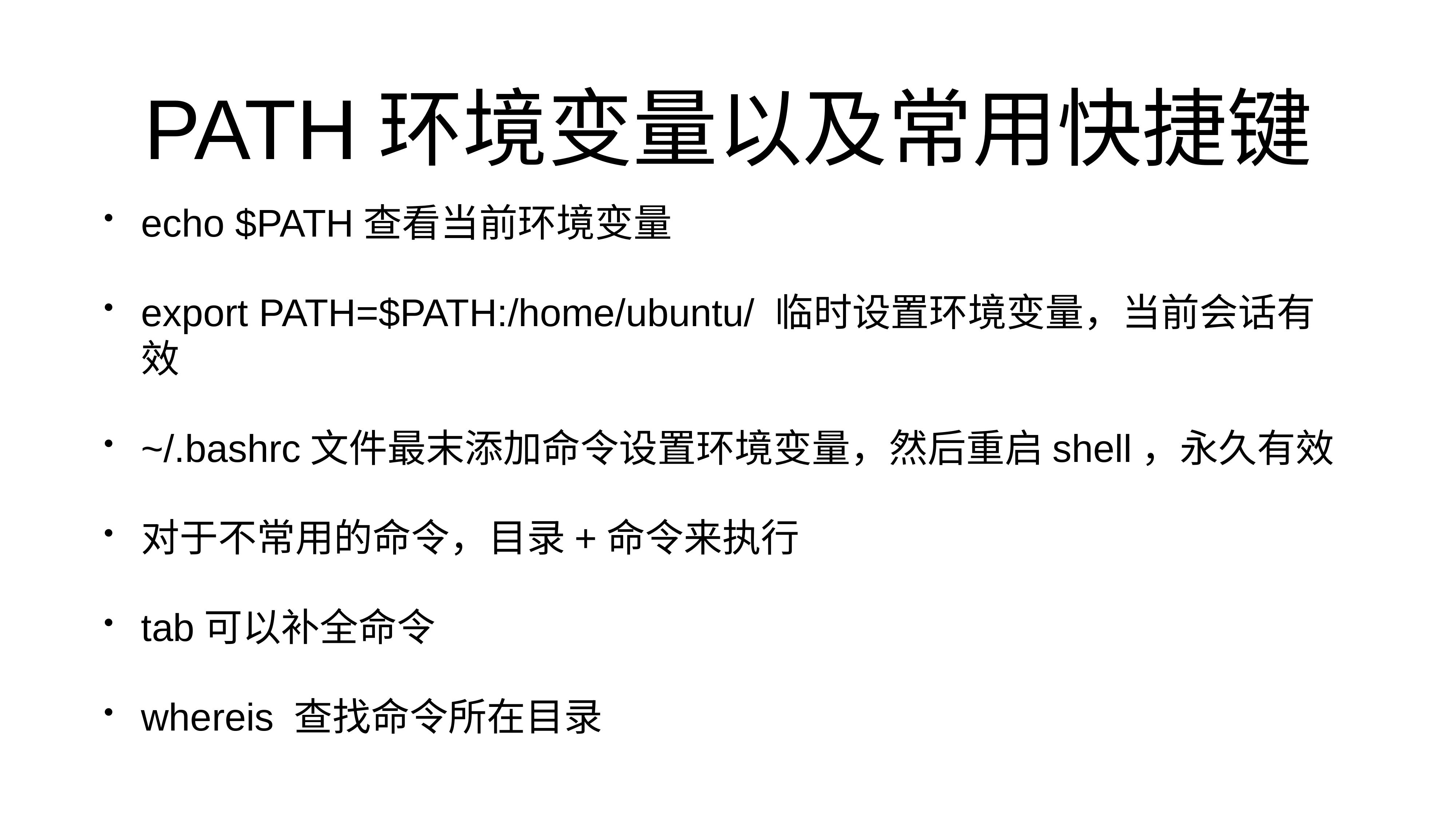

# PATH环境变量以及常用快捷键
echo $PATH查看当前环境变量
export PATH=$PATH:/home/ubuntu/ 临时设置环境变量，当前会话有效
~/.bashrc文件最末添加命令设置环境变量，然后重启shell，永久有效
对于不常用的命令，目录+命令来执行
tab可以补全命令
whereis 查找命令所在目录